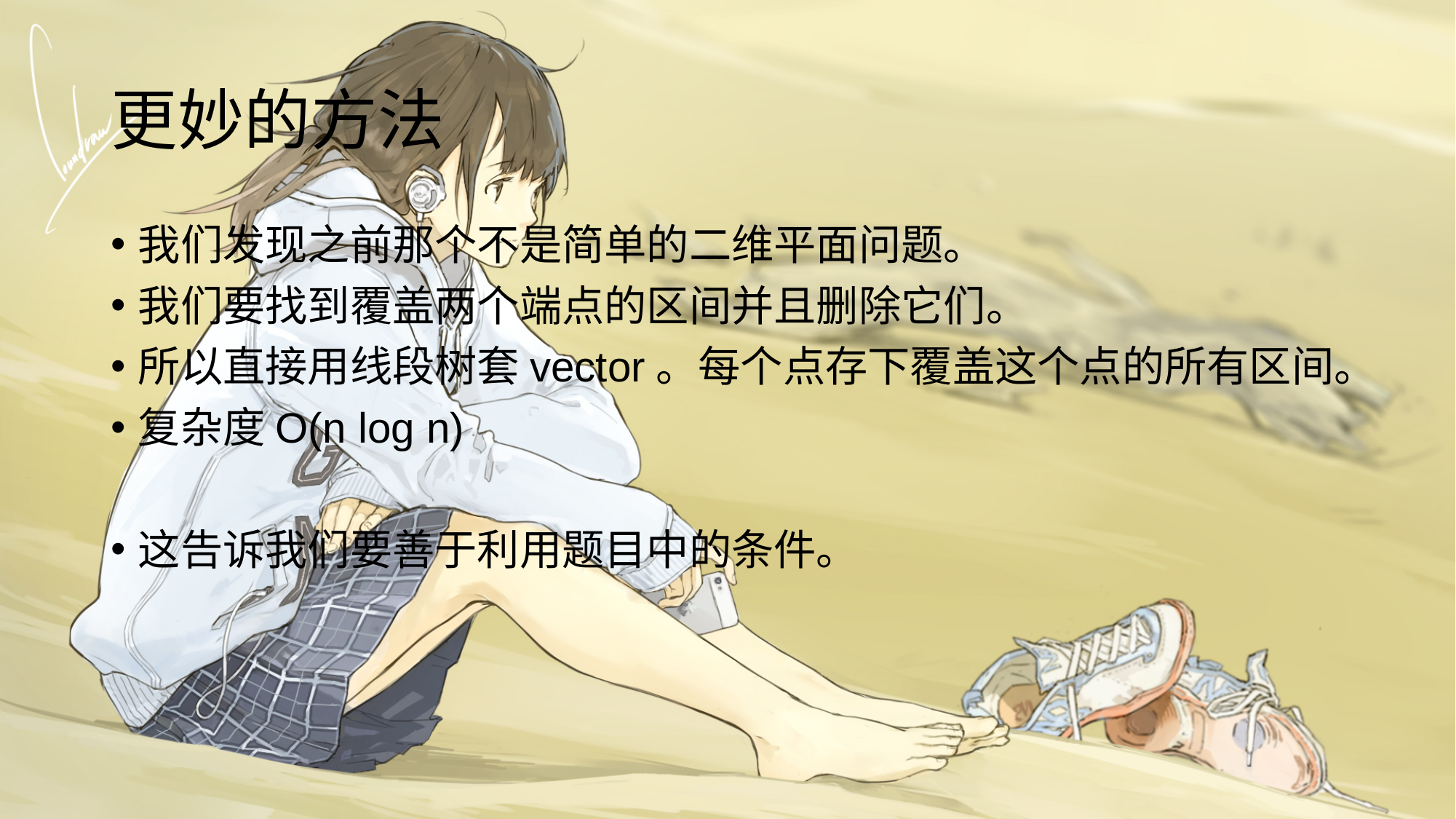

# 更妙的方法
我们发现之前那个不是简单的二维平面问题。
我们要找到覆盖两个端点的区间并且删除它们。
所以直接用线段树套vector。每个点存下覆盖这个点的所有区间。
复杂度O(n log n)

这告诉我们要善于利用题目中的条件。